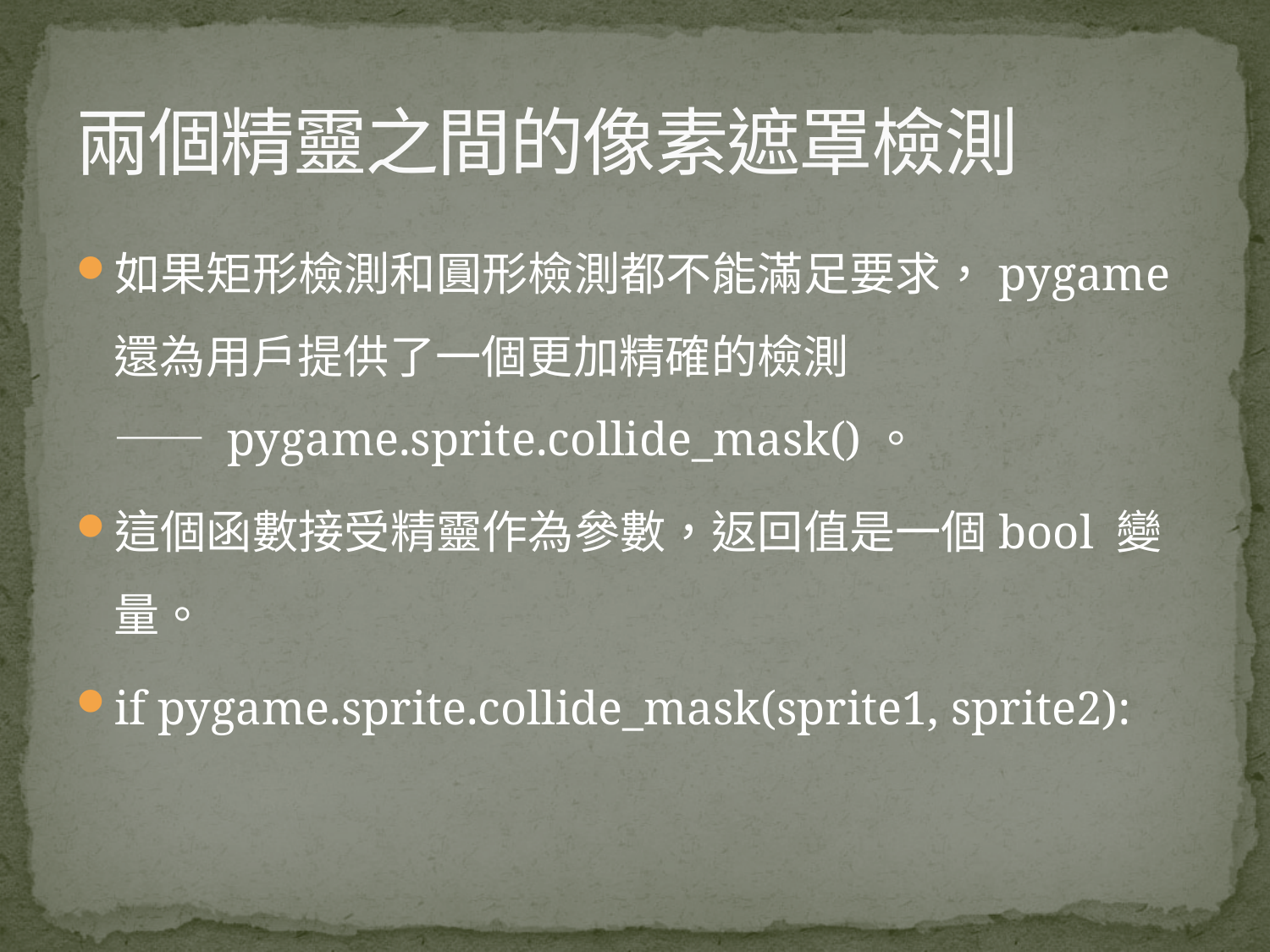

# 兩個精靈之間的像素遮罩檢測
如果矩形檢測和圓形檢測都不能滿足要求，pygame 還為用戶提供了一個更加精確的檢測—— pygame.sprite.collide_mask()。
這個函數接受精靈作為參數，返回值是一個bool 變量。
if pygame.sprite.collide_mask(sprite1, sprite2):